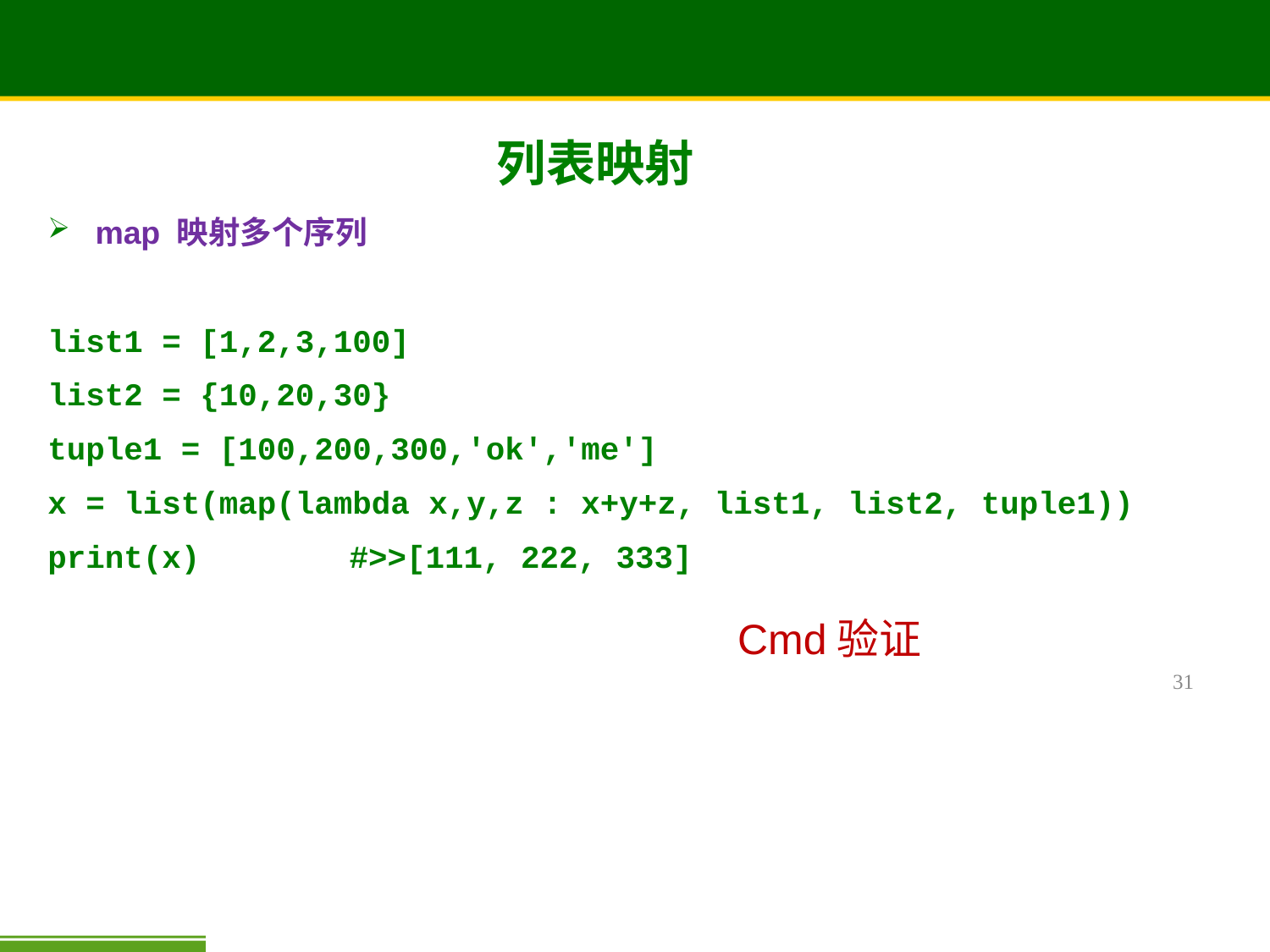

# 列表映射
map 映射多个序列

list1 = [1,2,3,100]
list2 = {10,20,30}
tuple1 = [100,200,300,'ok','me']
x = list(map(lambda x,y,z : x+y+z, list1, list2, tuple1))
print(x)  	#>>[111, 222, 333]

Cmd验证
31